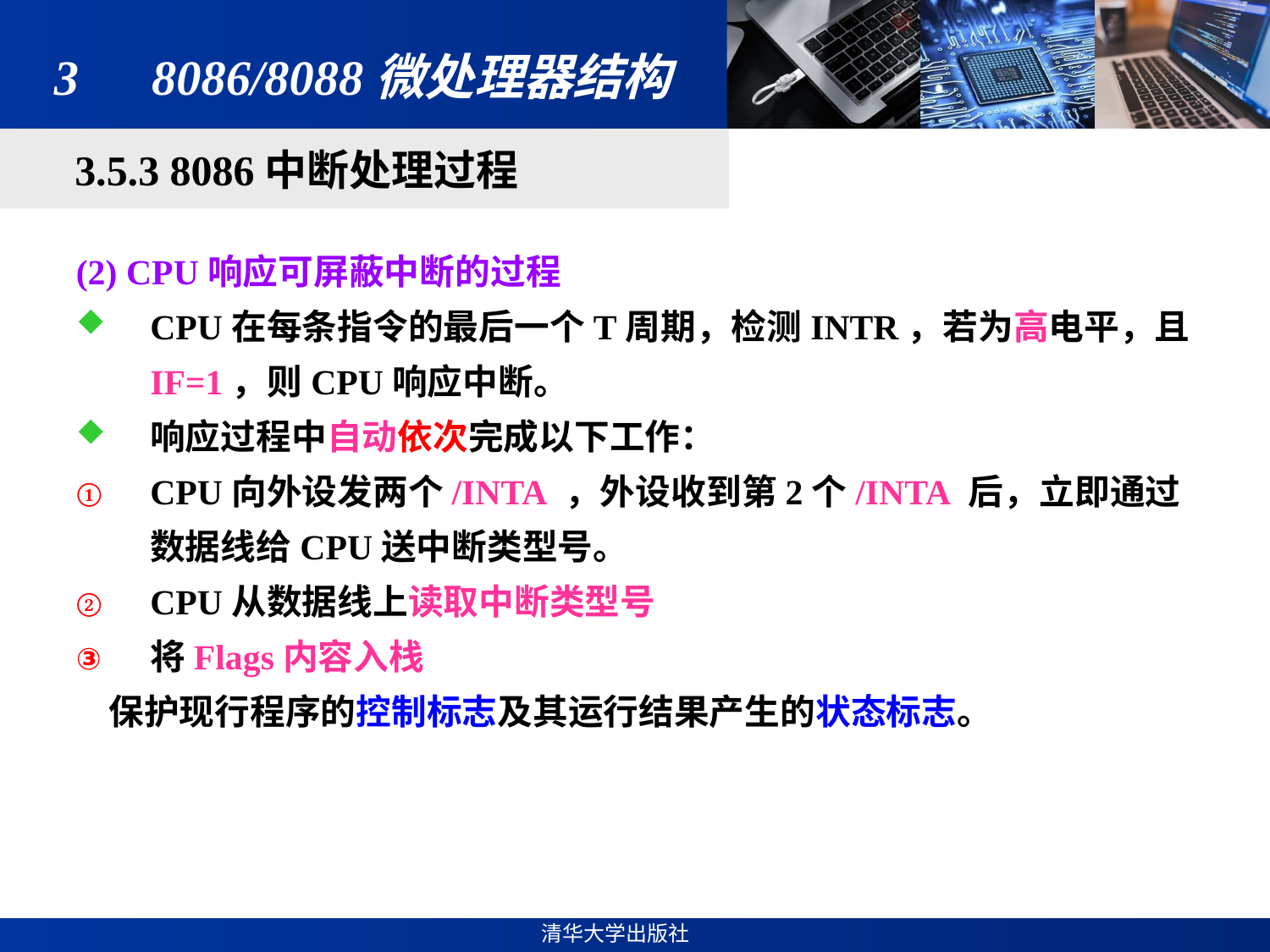

# 3　8086/8088微处理器结构
3.5.3 8086中断处理过程

(2) CPU响应可屏蔽中断的过程
CPU在每条指令的最后一个T周期，检测INTR，若为高电平，且IF=1，则CPU响应中断。
响应过程中自动依次完成以下工作：
CPU向外设发两个/INTA ，外设收到第2个/INTA 后，立即通过数据线给CPU送中断类型号。
CPU从数据线上读取中断类型号
将Flags内容入栈
   保护现行程序的控制标志及其运行结果产生的状态标志。